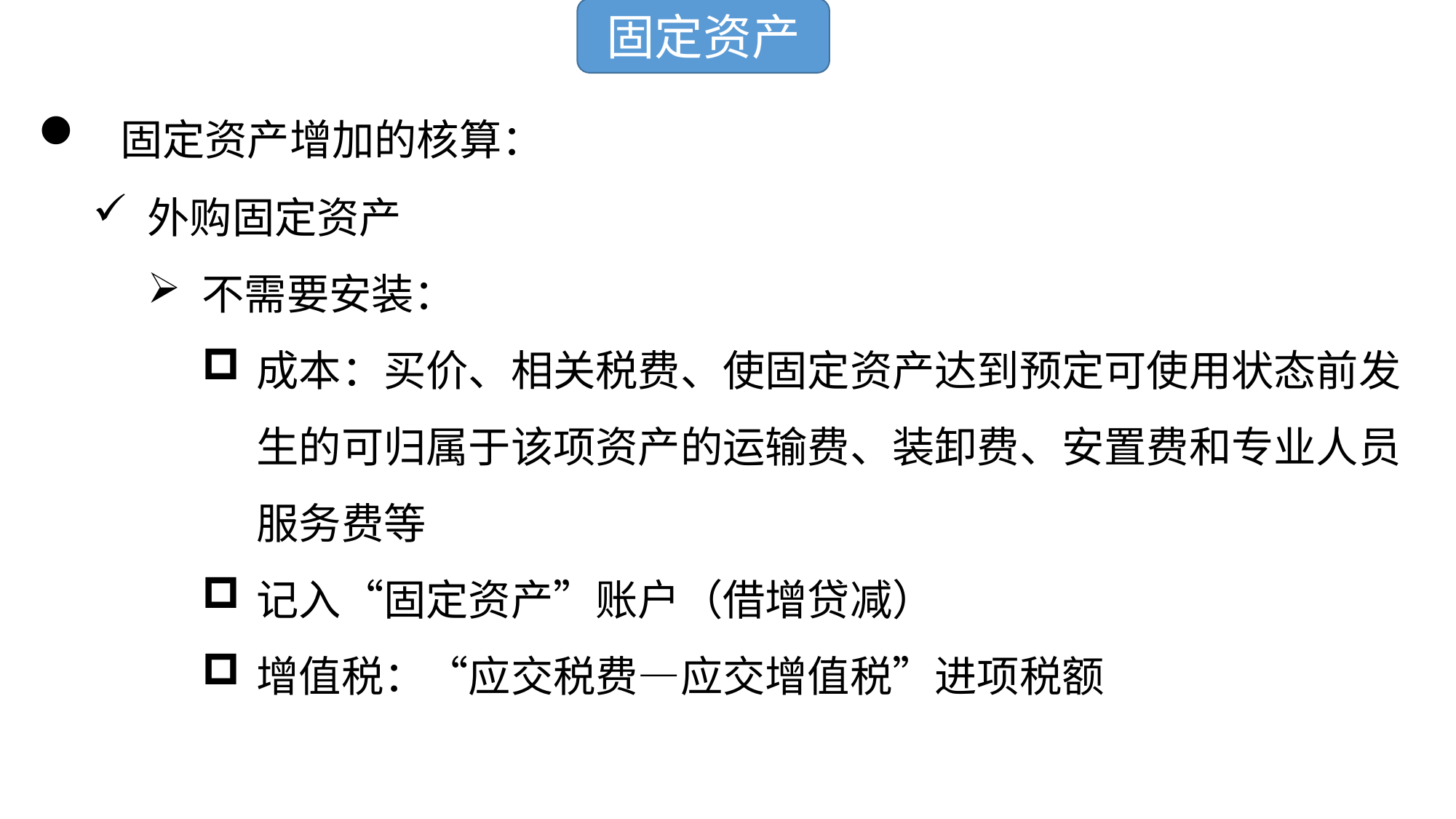

固定资产
  固定资产增加的核算：
外购固定资产
不需要安装：
成本：买价、相关税费、使固定资产达到预定可使用状态前发生的可归属于该项资产的运输费、装卸费、安置费和专业人员服务费等
记入“固定资产”账户（借增贷减）
增值税：“应交税费—应交增值税”进项税额